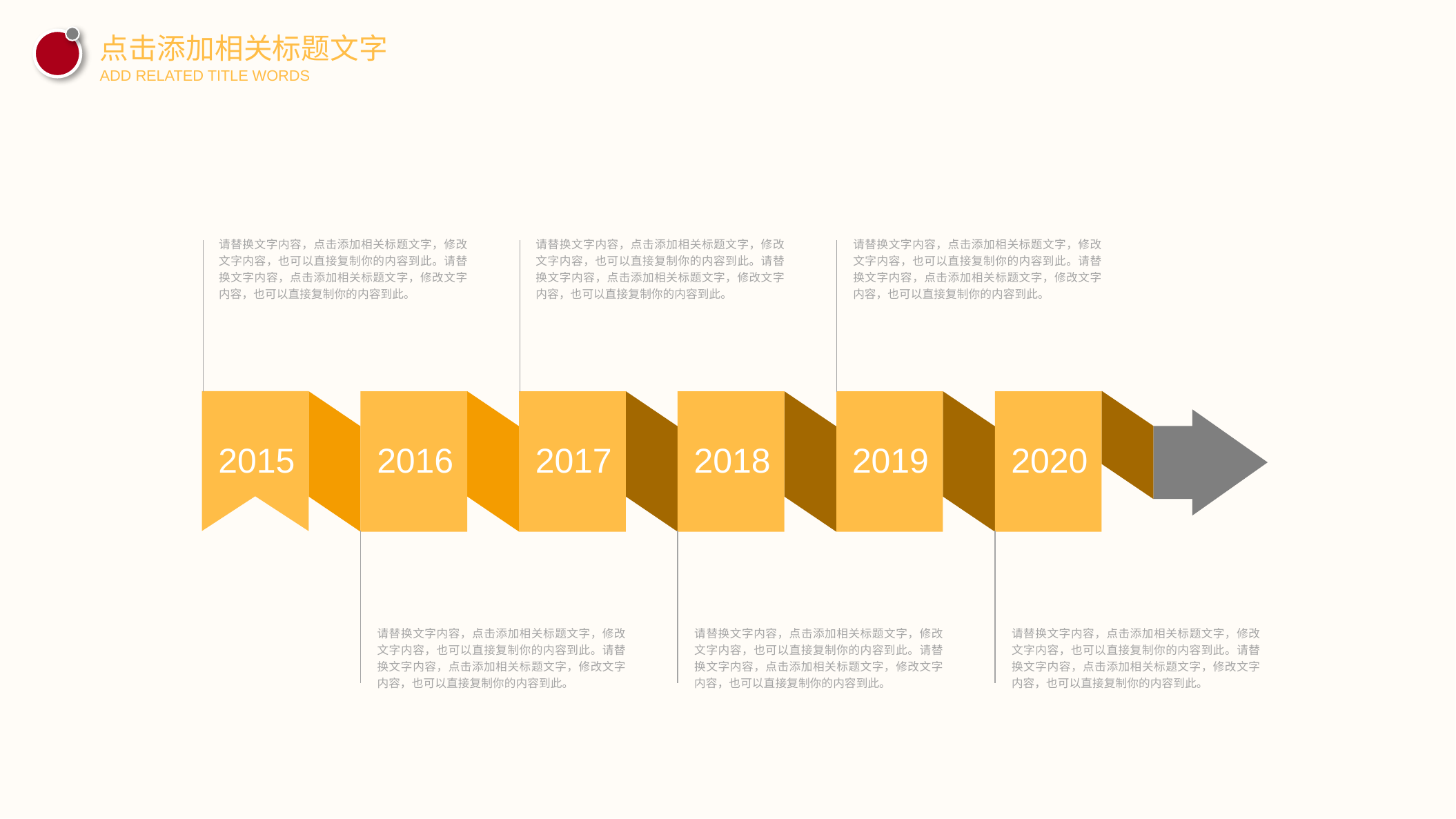

点击添加相关标题文字
ADD RELATED TITLE WORDS
请替换文字内容，点击添加相关标题文字，修改文字内容，也可以直接复制你的内容到此。请替换文字内容，点击添加相关标题文字，修改文字内容，也可以直接复制你的内容到此。
请替换文字内容，点击添加相关标题文字，修改文字内容，也可以直接复制你的内容到此。请替换文字内容，点击添加相关标题文字，修改文字内容，也可以直接复制你的内容到此。
请替换文字内容，点击添加相关标题文字，修改文字内容，也可以直接复制你的内容到此。请替换文字内容，点击添加相关标题文字，修改文字内容，也可以直接复制你的内容到此。

2016

2018

2019

2020

2015

2017

请替换文字内容，点击添加相关标题文字，修改文字内容，也可以直接复制你的内容到此。请替换文字内容，点击添加相关标题文字，修改文字内容，也可以直接复制你的内容到此。
请替换文字内容，点击添加相关标题文字，修改文字内容，也可以直接复制你的内容到此。请替换文字内容，点击添加相关标题文字，修改文字内容，也可以直接复制你的内容到此。
请替换文字内容，点击添加相关标题文字，修改文字内容，也可以直接复制你的内容到此。请替换文字内容，点击添加相关标题文字，修改文字内容，也可以直接复制你的内容到此。